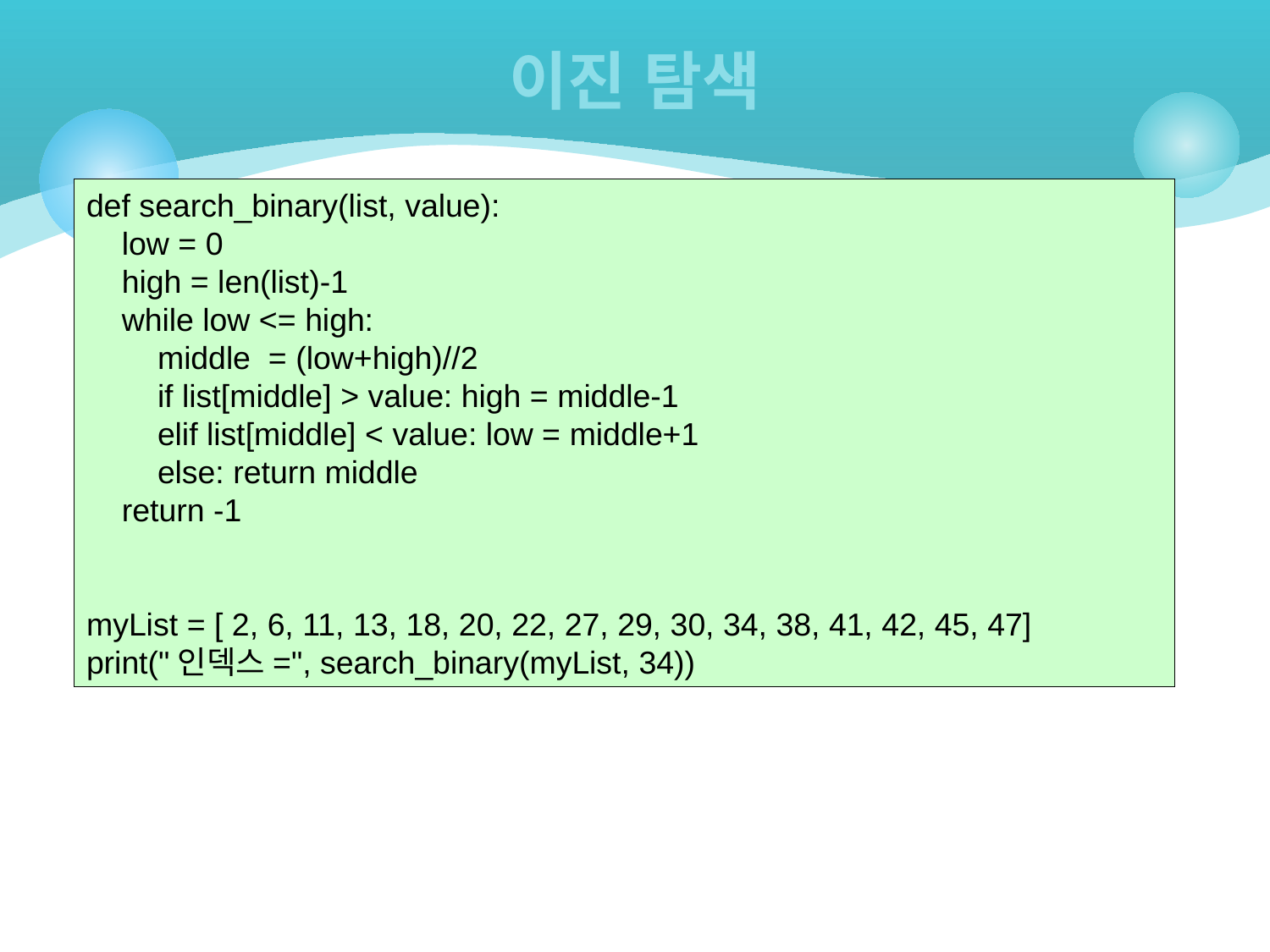

# 이진 탐색
def search_binary(list, value):
    low = 0
    high = len(list)-1
    while low <= high:
        middle  = (low+high)//2
        if list[middle] > value: high = middle-1
        elif list[middle] < value: low = middle+1
        else: return middle
    return -1

myList = [ 2, 6, 11, 13, 18, 20, 22, 27, 29, 30, 34, 38, 41, 42, 45, 47]
print("인덱스=", search_binary(myList, 34))